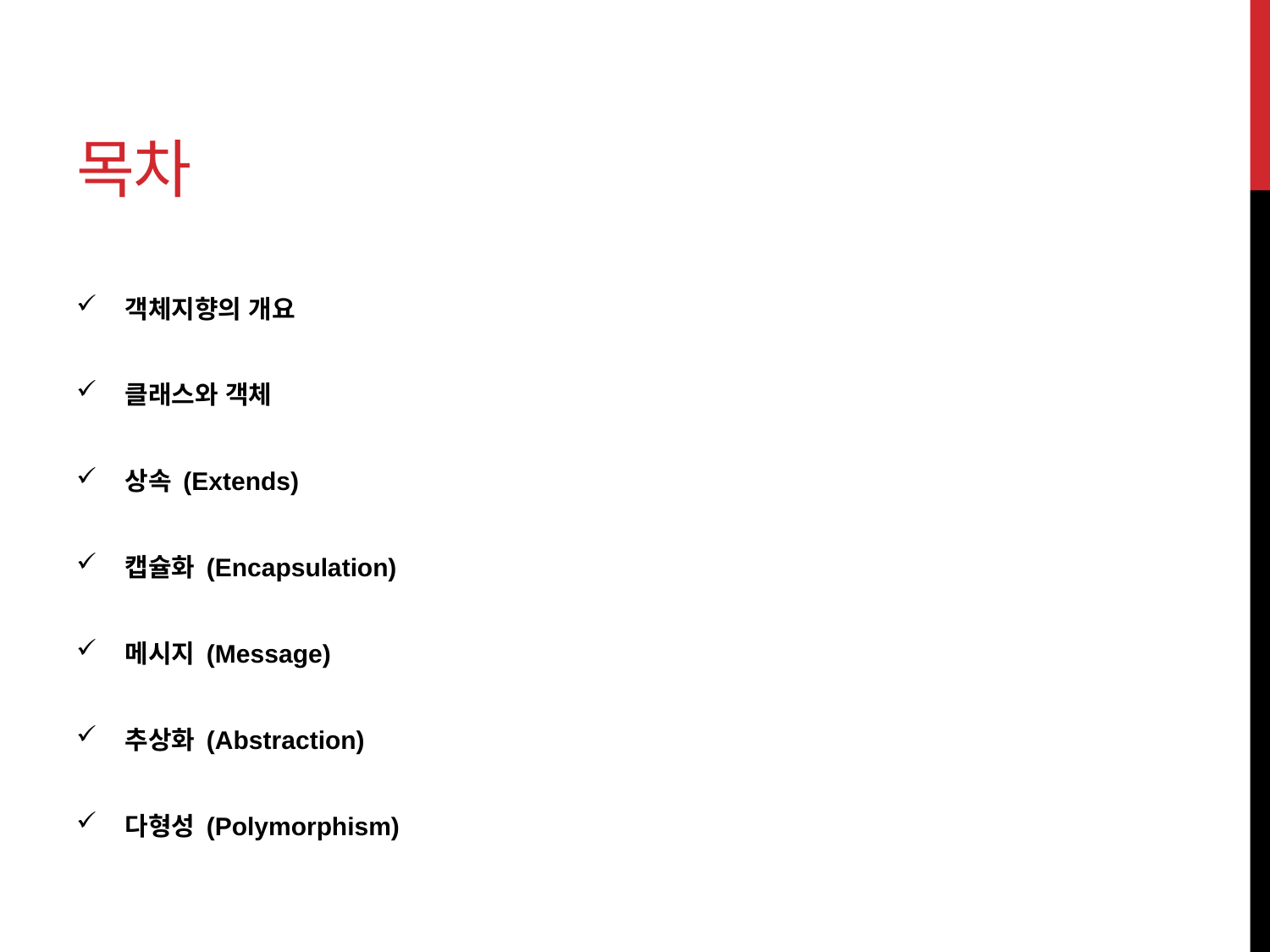

# 목차

객체지향의 개요

클래스와 객체

상속 (Extends)

캡슐화 (Encapsulation)

메시지 (Message)

추상화 (Abstraction)

다형성 (Polymorphism)